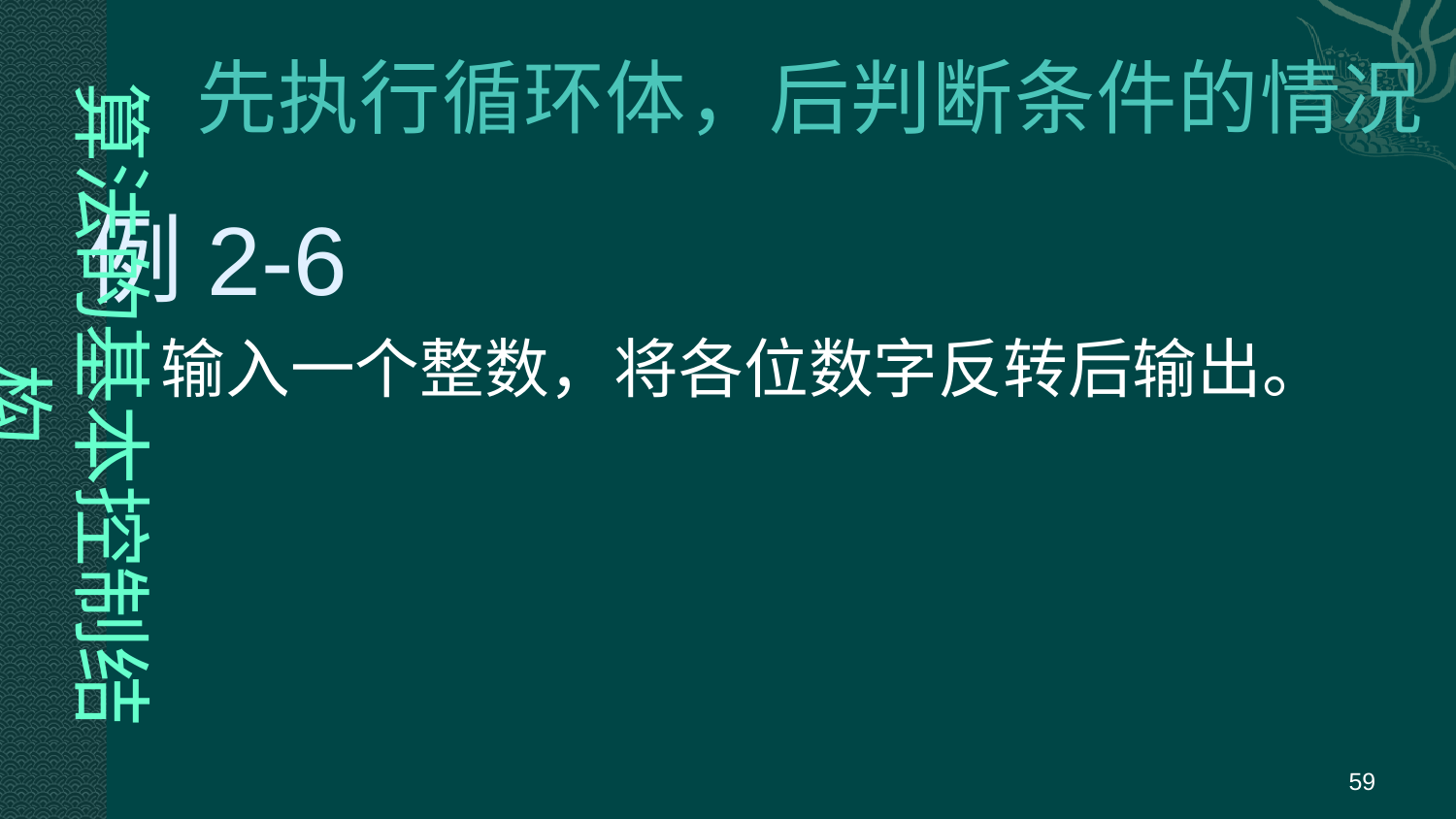

# 先执行循环体，后判断条件的情况
算法的基本控制结构
例2-6
    输入一个整数，将各位数字反转后输出。
59